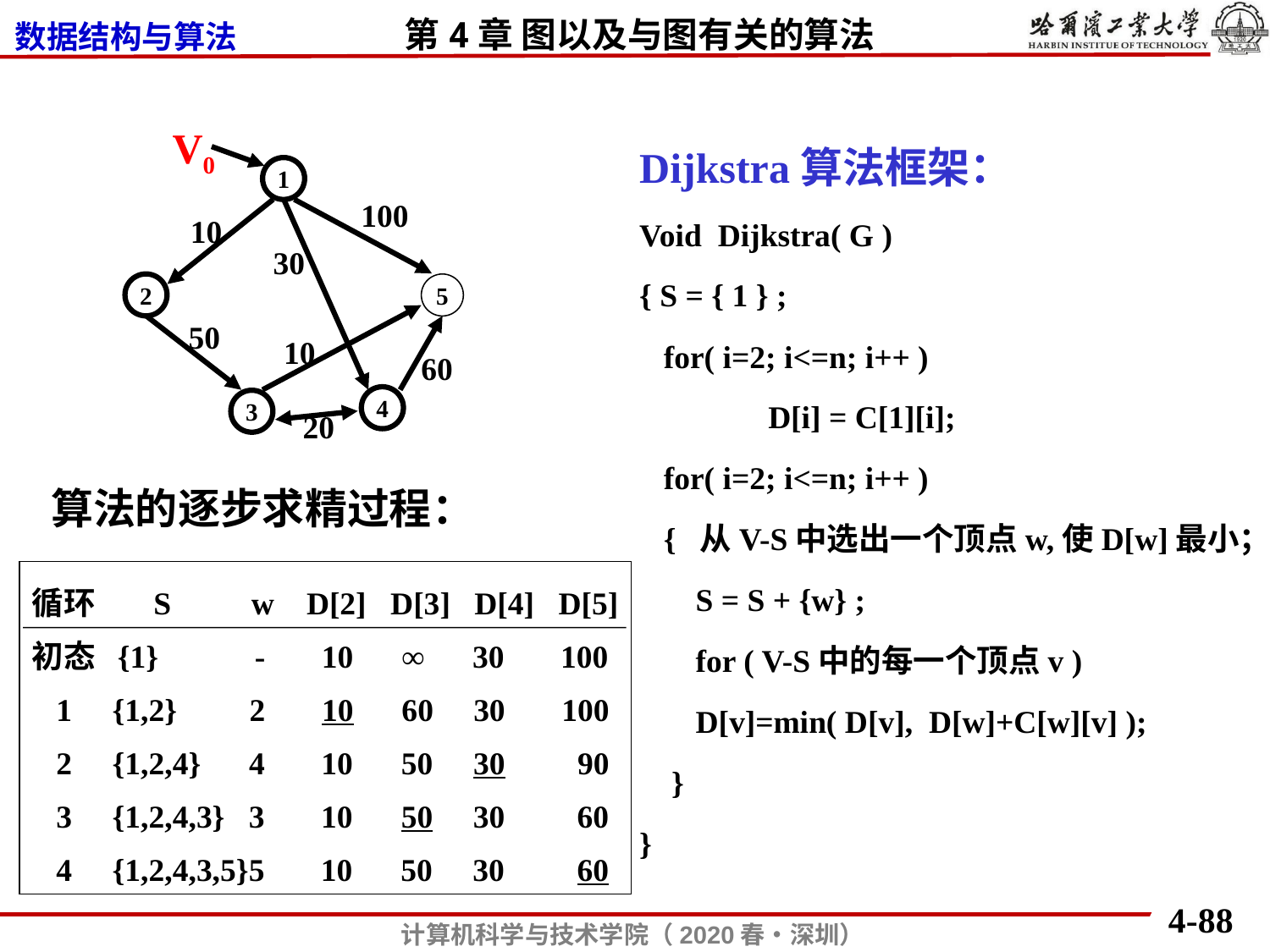

Dijkstra算法框架：
Void  Dijkstra( G )
{ S = { 1 } ;
   for( i=2; i<=n; i++ )
                D[i] = C[1][i];
   for( i=2; i<=n; i++ )
   {  从V-S中选出一个顶点w,使D[w]最小；
       S = S + {w} ;
       for ( V-S中的每一个顶点v )
       D[v]=min( D[v],  D[w]+C[w][v] );
    }
}
V0

1
100

10
30
2
5

50

10
60
4
3
20

算法的逐步求精过程：
循环       S          w    D[2]   D[3]   D[4]   D[5]
初态  {1}            -       10      ∞      30       100
   1     {1,2}         2       10      60     30       100
   2     {1,2,4}      4       10      50     30         90
   3     {1,2,4,3}   3       10      50     30         60
   4     {1,2,4,3,5}5       10      50     30         60